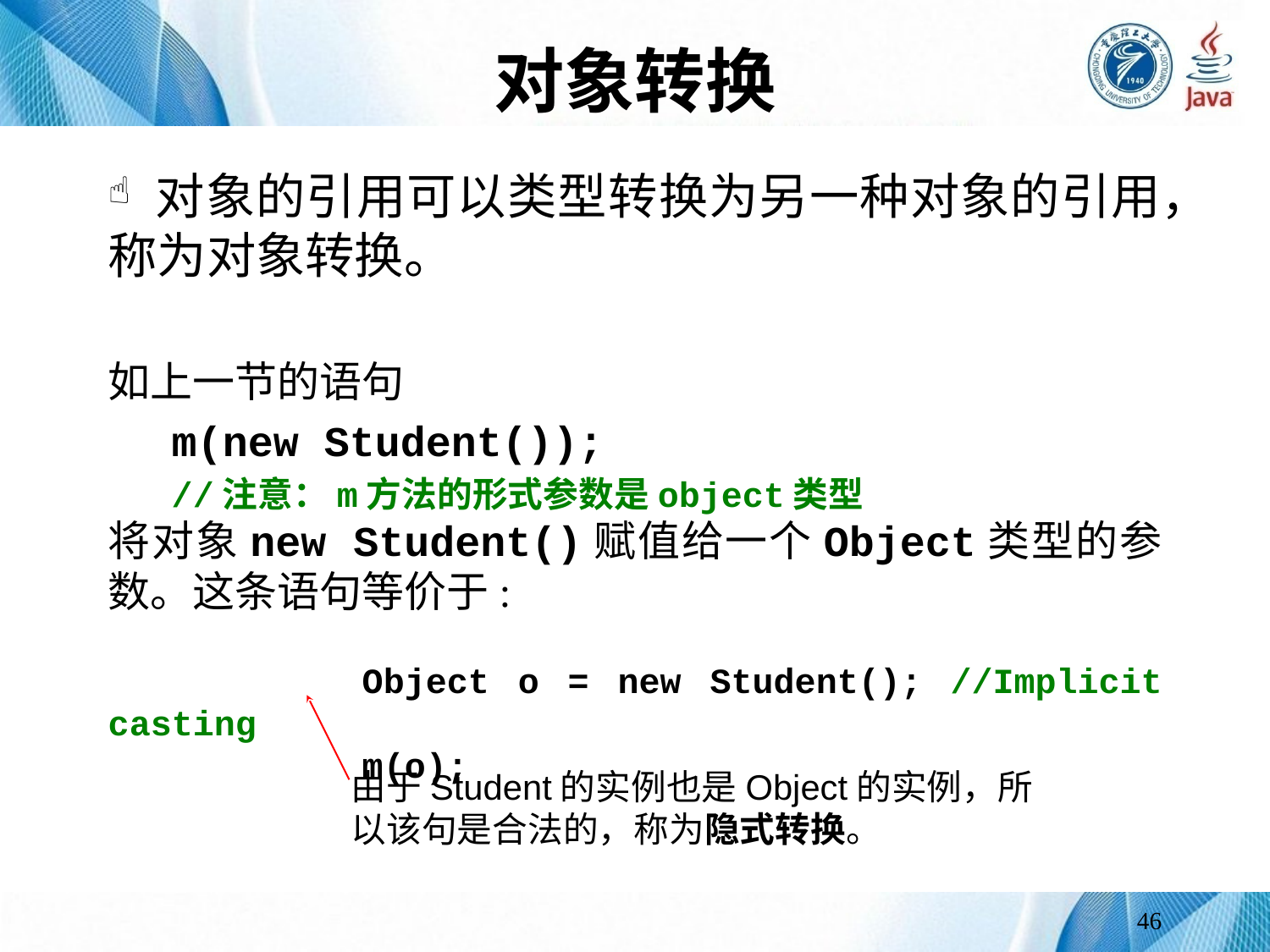

# 对象转换
 对象的引用可以类型转换为另一种对象的引用，称为对象转换。

如上一节的语句
m(new Student());
//注意：m方法的形式参数是object类型
将对象new Student()赋值给一个Object类型的参数。这条语句等价于:

		Object o = new Student(); //Implicit casting
		m(o);

由于Student的实例也是Object的实例，所以该句是合法的，称为隐式转换。
46